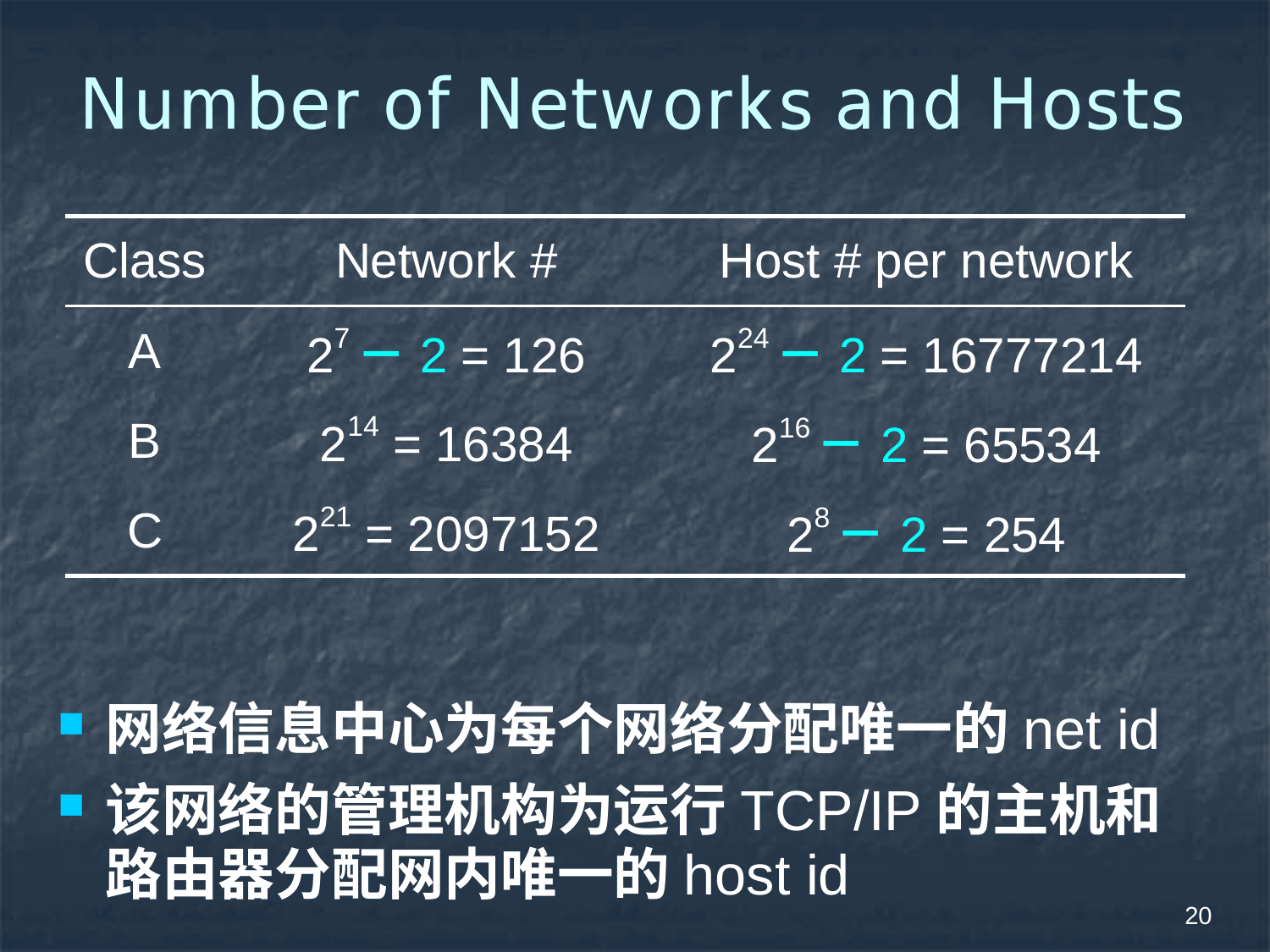

# Number of Networks and Hosts

网络信息中心为每个网络分配唯一的net id
该网络的管理机构为运行TCP/IP的主机和路由器分配网内唯一的host id
| Class | Network # | Host # per network |
| --- | --- | --- |
| A | 27－2 = 126 | 224－2 = 16777214 |
| B | 214 = 16384 | 216－2 = 65534 |
| C | 221 = 2097152 | 28－2 = 254 |
20